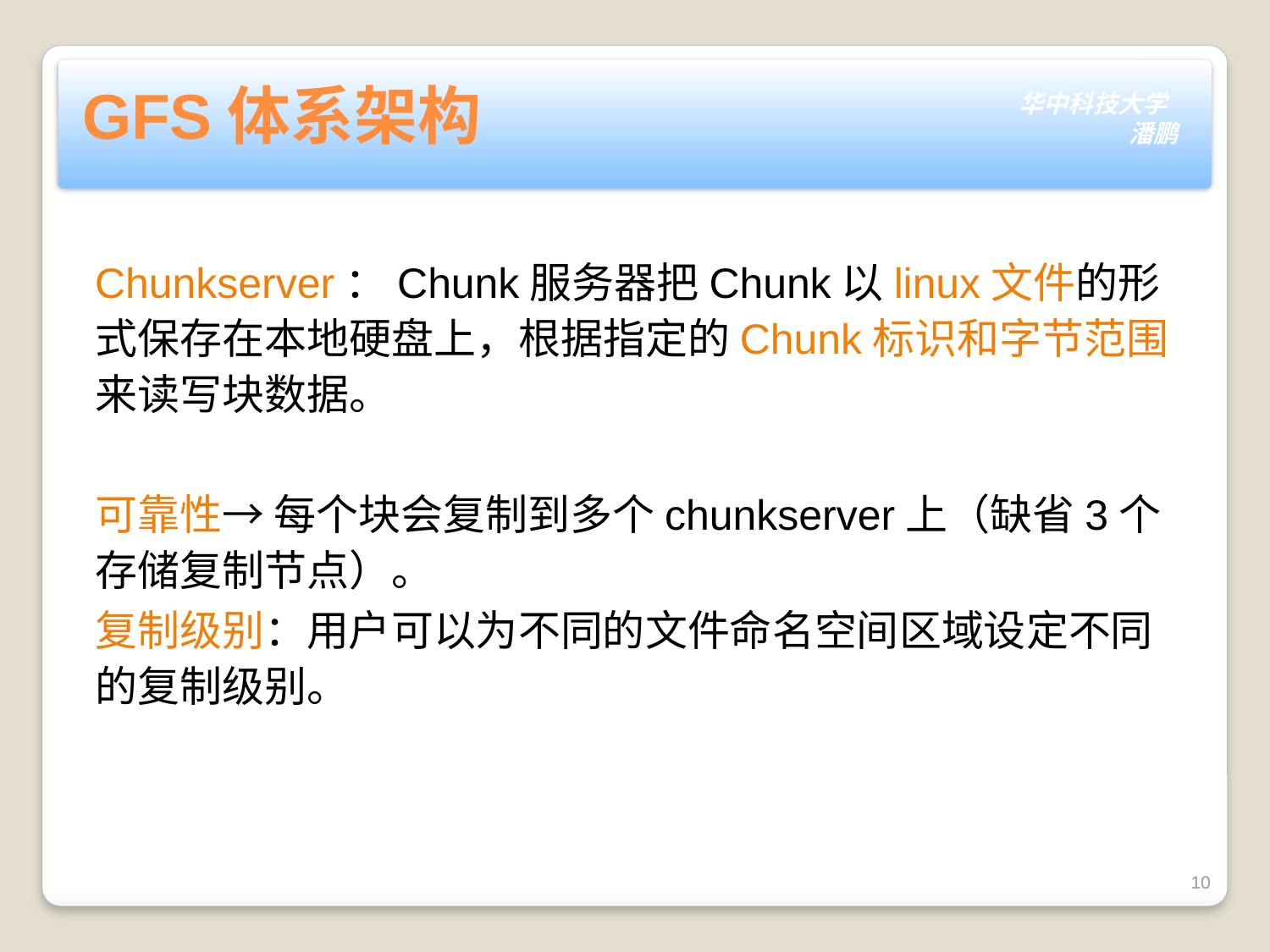

GFS体系架构
Chunkserver：Chunk服务器把Chunk以linux文件的形式保存在本地硬盘上，根据指定的Chunk标识和字节范围来读写块数据。

可靠性→ 每个块会复制到多个chunkserver上（缺省3个存储复制节点）。
复制级别：用户可以为不同的文件命名空间区域设定不同的复制级别。
10
10